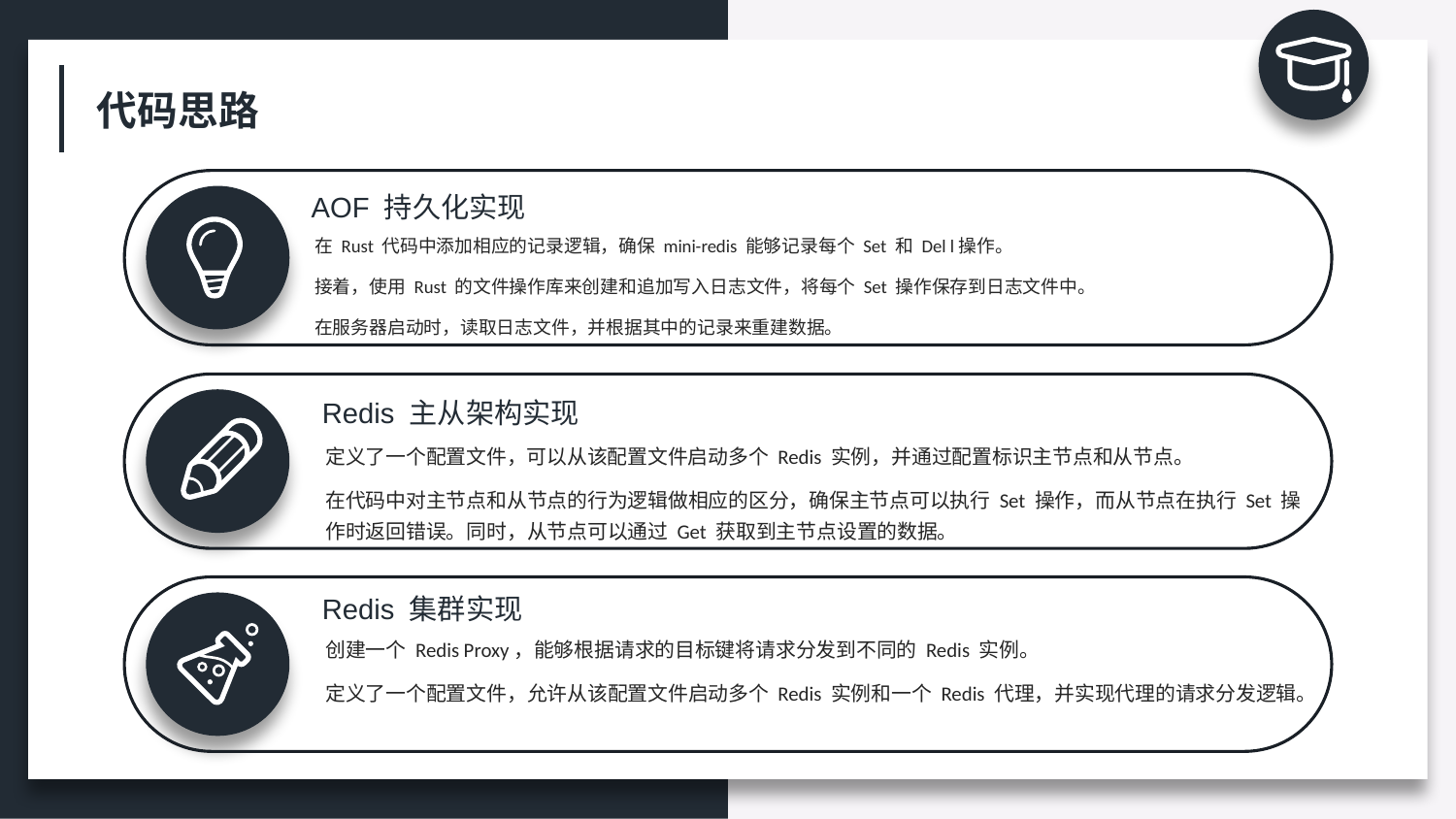

代码思路

AOF 持久化实现

在 Rust 代码中添加相应的记录逻辑，确保 mini-redis 能够记录每个 Set 和 Del l操作。
接着，使用 Rust 的文件操作库来创建和追加写入日志文件，将每个 Set 操作保存到日志文件中。
在服务器启动时，读取日志文件，并根据其中的记录来重建数据。

Redis 主从架构实现

定义了一个配置文件，可以从该配置文件启动多个 Redis 实例，并通过配置标识主节点和从节点。
在代码中对主节点和从节点的行为逻辑做相应的区分，确保主节点可以执行 Set 操作，而从节点在执行 Set 操作时返回错误。同时，从节点可以通过 Get 获取到主节点设置的数据。

Redis 集群实现

创建一个 Redis Proxy，能够根据请求的目标键将请求分发到不同的 Redis 实例。
定义了一个配置文件，允许从该配置文件启动多个 Redis 实例和一个 Redis 代理，并实现代理的请求分发逻辑。